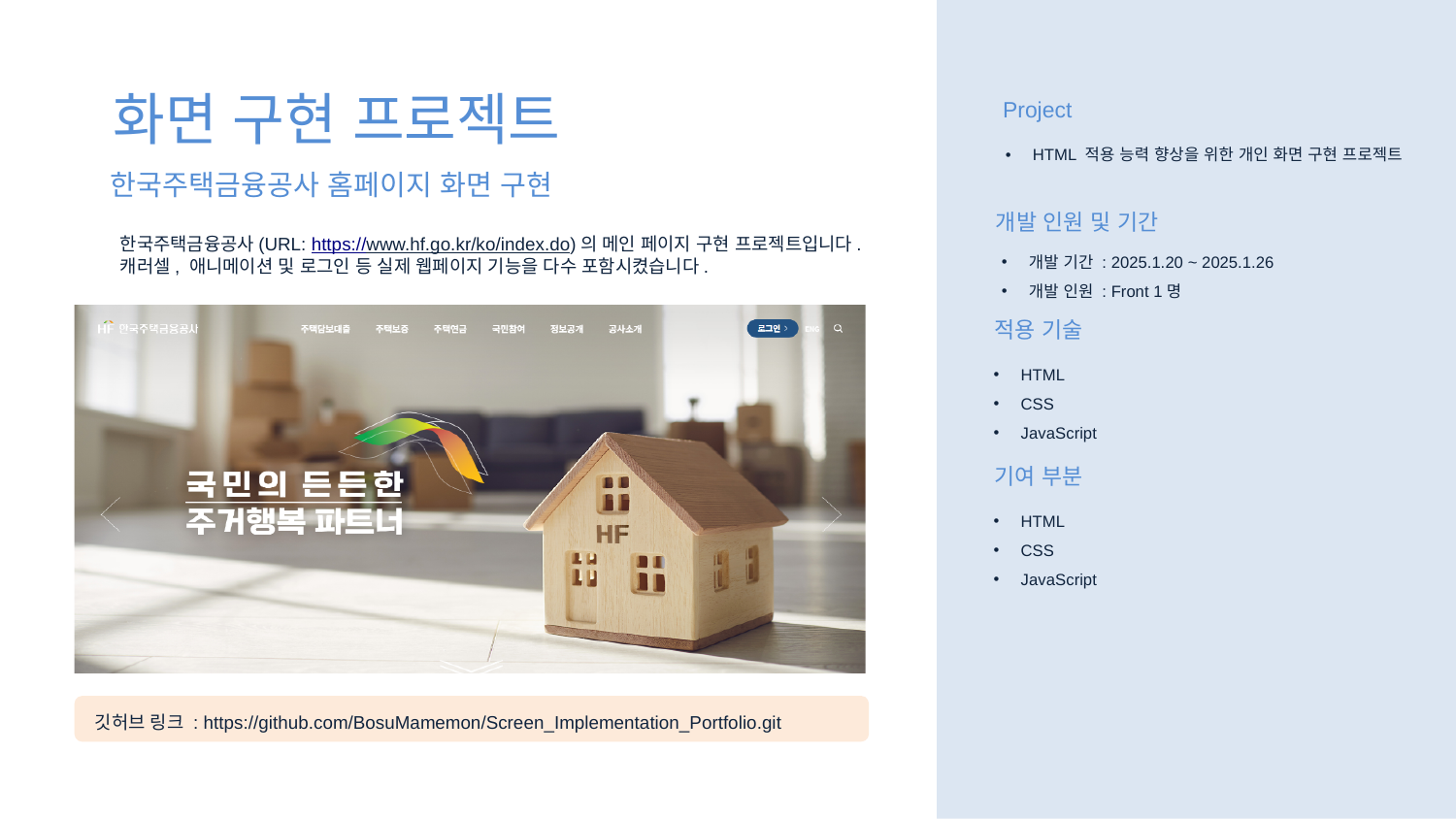

화면 구현 프로젝트
Project
HTML 적용 능력 향상을 위한 개인 화면 구현 프로젝트
한국주택금융공사 홈페이지 화면 구현
개발 인원 및 기간
한국주택금융공사(URL: https://www.hf.go.kr/ko/index.do)의 메인 페이지 구현 프로젝트입니다.
캐러셀, 애니메이션 및 로그인 등 실제 웹페이지 기능을 다수 포함시켰습니다.
개발 기간 : 2025.1.20 ~ 2025.1.26
개발 인원 : Front 1명

적용 기술
HTML
CSS
JavaScript
기여 부분
HTML
CSS
JavaScript
깃허브 링크 : https://github.com/BosuMamemon/Screen_Implementation_Portfolio.git